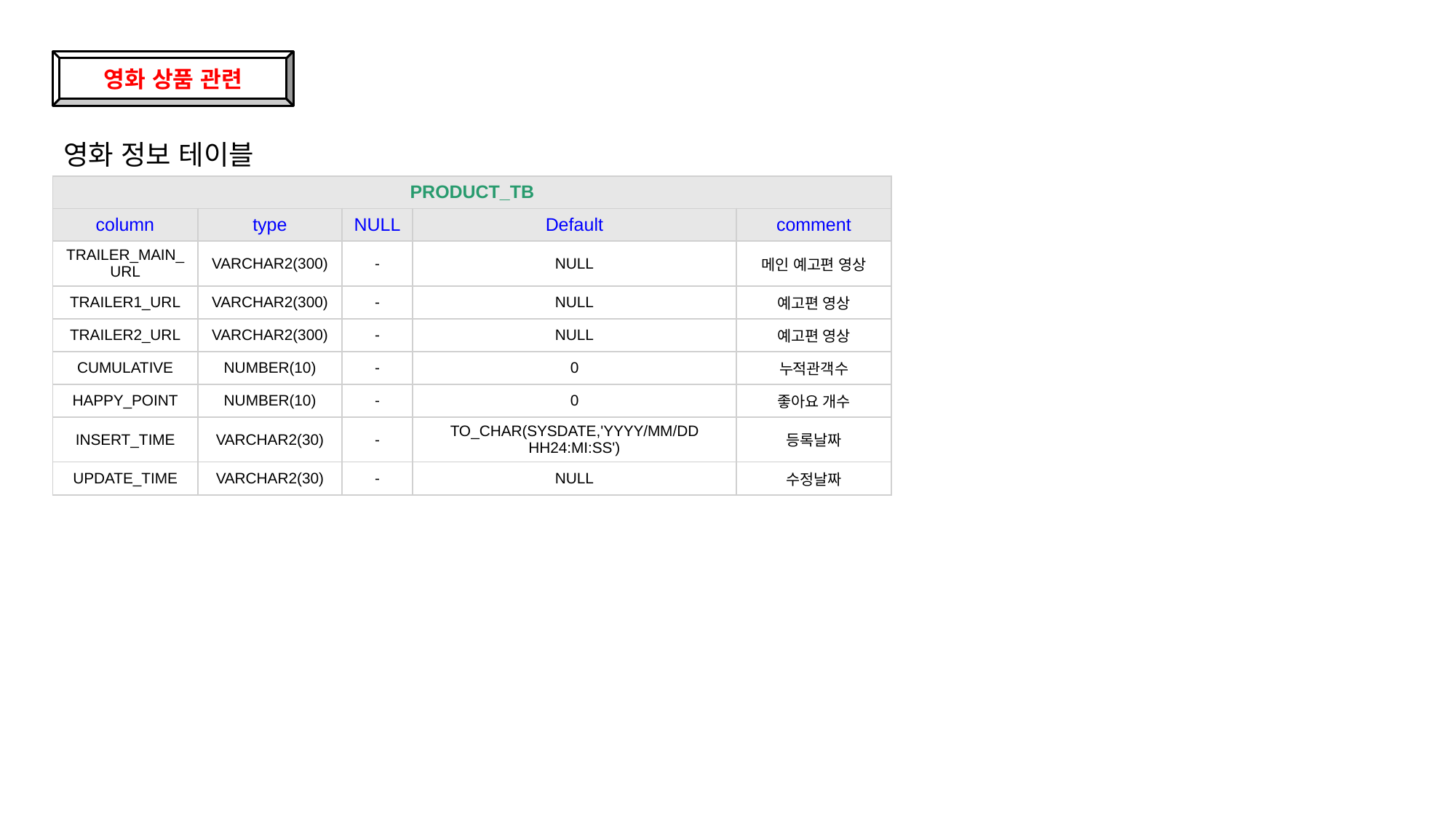

영화 상품 관련
영화 정보 테이블
| PRODUCT\_TB |  |  |  |  |
| --- | --- | --- | --- | --- |
| column | type | NULL | Default | comment |
| TRAILER\_MAIN\_URL | VARCHAR2(300) | - | NULL | 메인 예고편 영상 |
| TRAILER1\_URL | VARCHAR2(300) | - | NULL | 예고편 영상 |
| TRAILER2\_URL | VARCHAR2(300) | - | NULL | 예고편 영상 |
| CUMULATIVE | NUMBER(10) | - | 0 | 누적관객수 |
| HAPPY\_POINT | NUMBER(10) | - | 0 | 좋아요 개수 |
| INSERT\_TIME | VARCHAR2(30) | - | TO\_CHAR(SYSDATE,'YYYY/MM/DD HH24:MI:SS') | 등록날짜 |
| UPDATE\_TIME | VARCHAR2(30) | - | NULL | 수정날짜 |